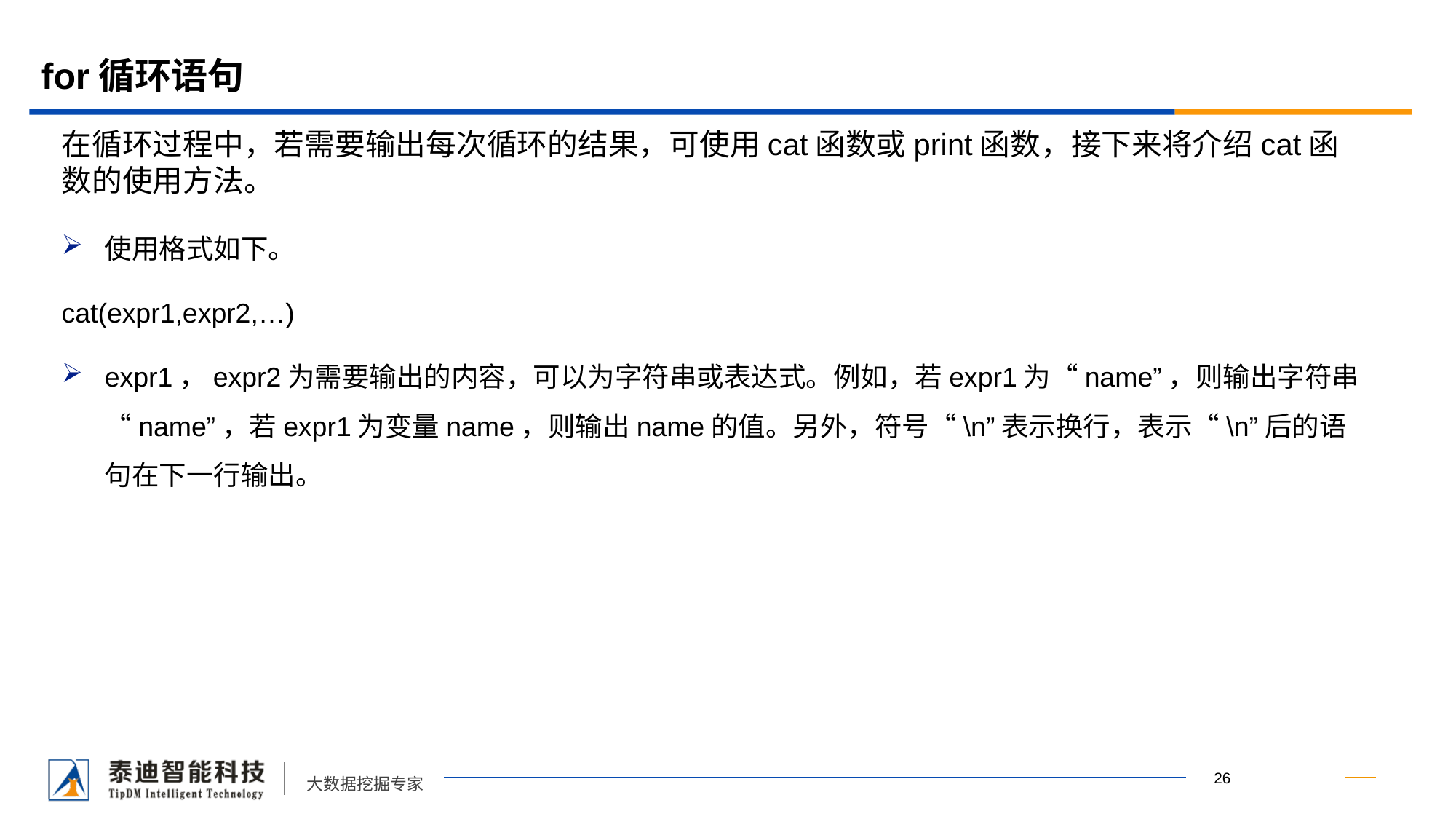

# for循环语句
在循环过程中，若需要输出每次循环的结果，可使用cat函数或print函数，接下来将介绍cat函数的使用方法。
使用格式如下。
cat(expr1,expr2,…)
expr1，expr2为需要输出的内容，可以为字符串或表达式。例如，若expr1为“name”，则输出字符串“name”，若expr1为变量name，则输出name的值。另外，符号“\n”表示换行，表示“\n”后的语句在下一行输出。